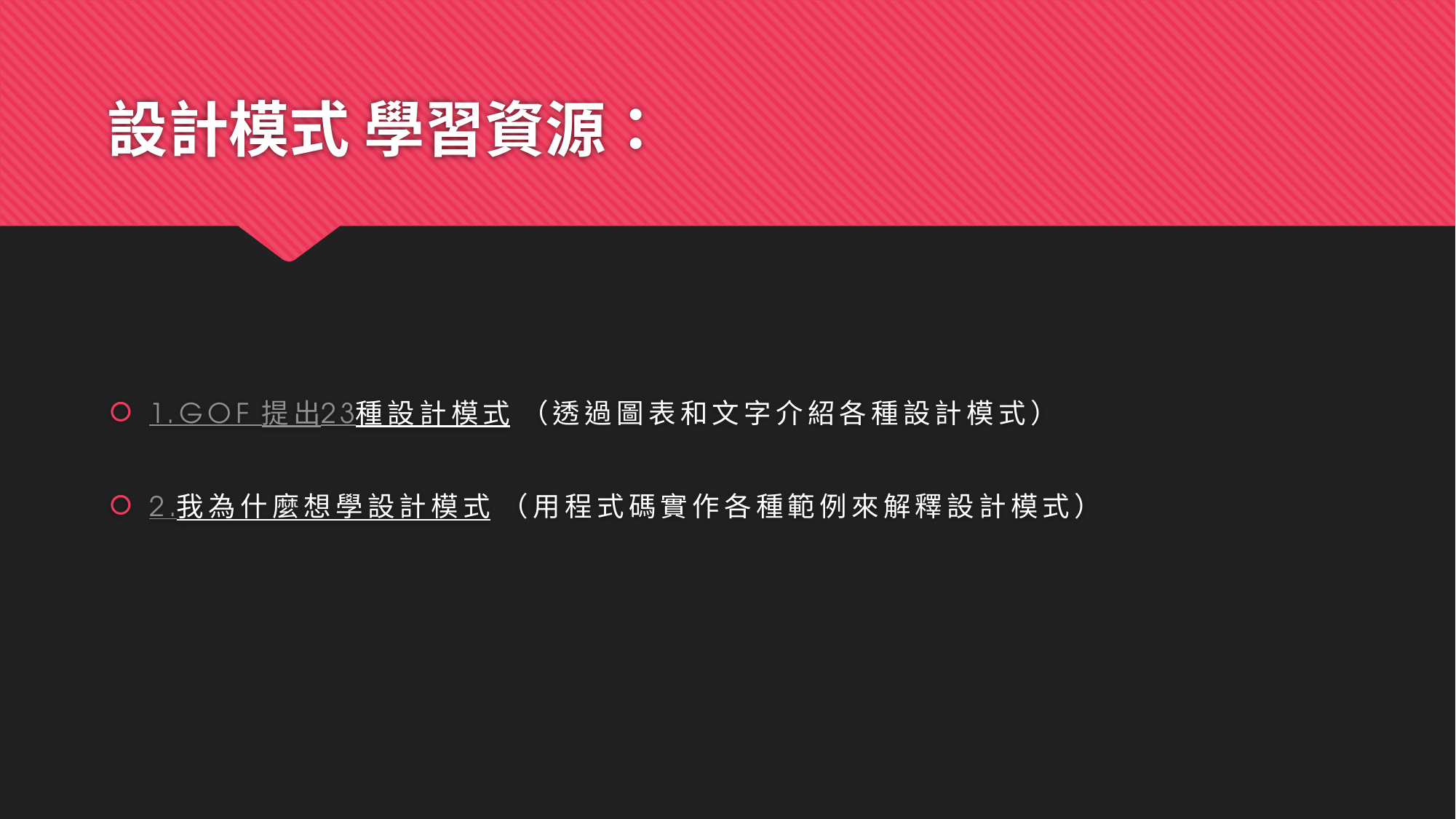

# 設計模式 學習資源：
1.GOF 提出23種設計模式 （透過圖表和文字介紹各種設計模式）
2.我為什麼想學設計模式 （用程式碼實作各種範例來解釋設計模式）